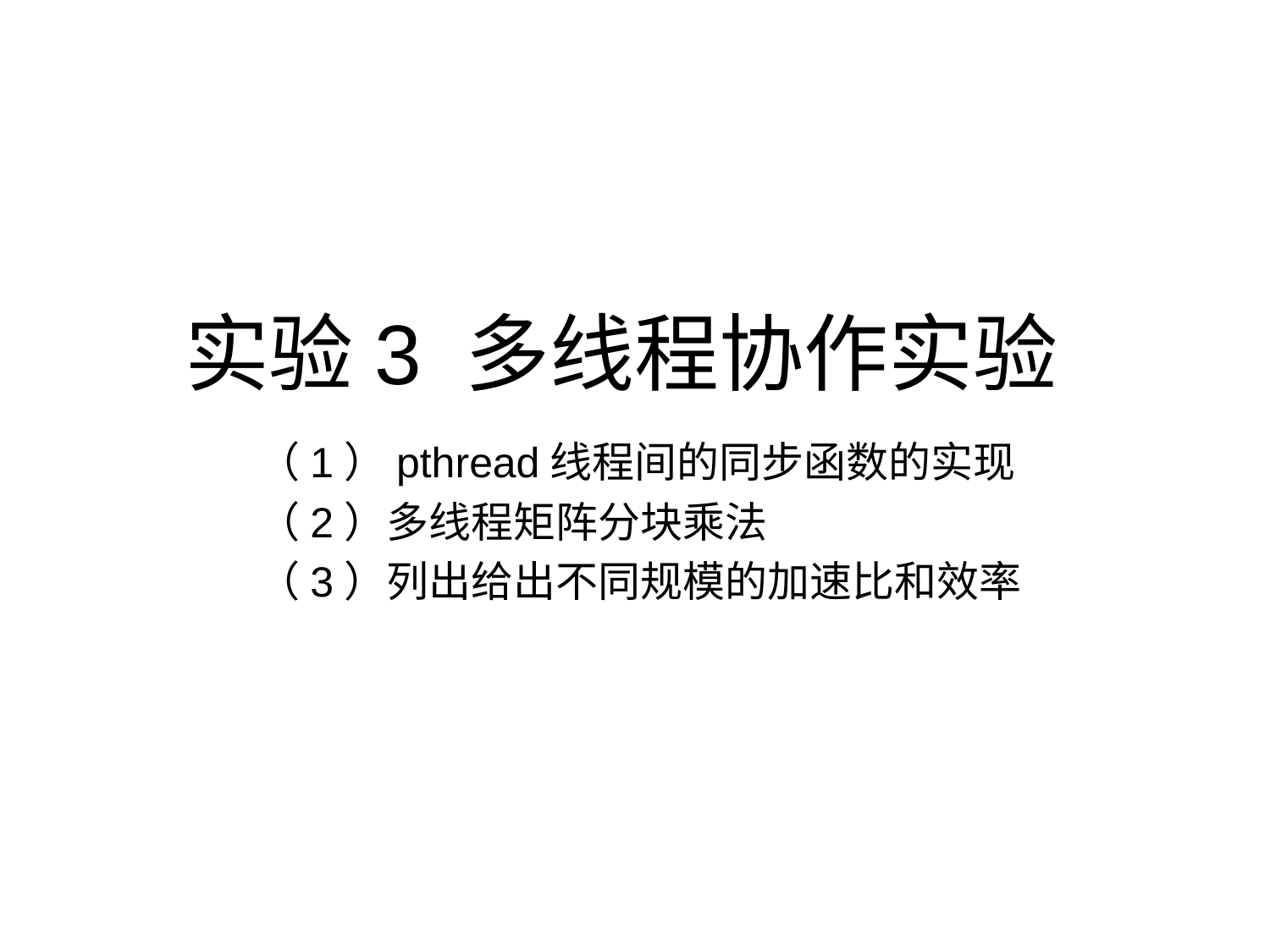

# 实验3 多线程协作实验
（1）pthread线程间的同步函数的实现
（2）多线程矩阵分块乘法
（3）列出给出不同规模的加速比和效率